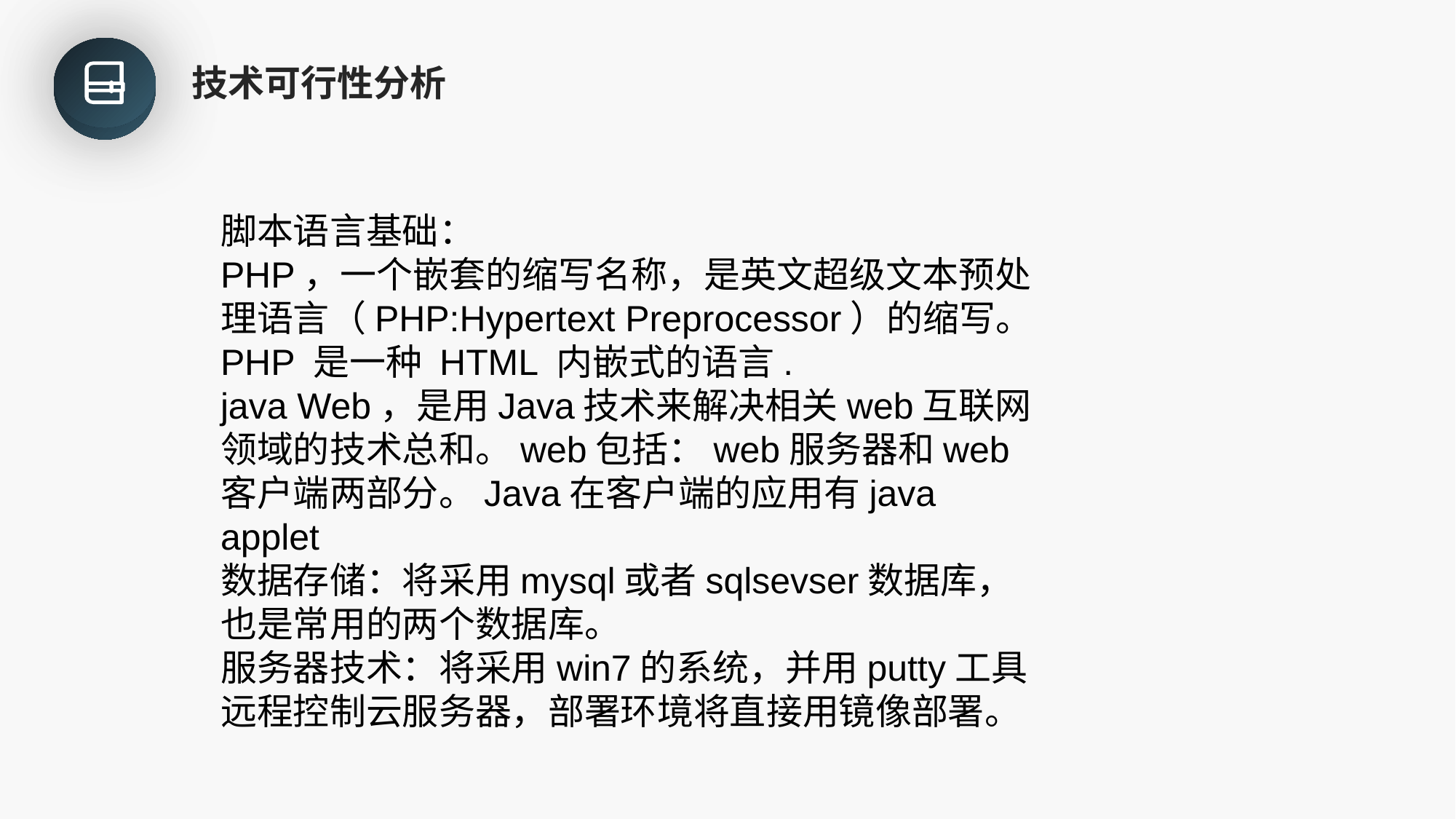

技术可行性分析
脚本语言基础：
PHP，一个嵌套的缩写名称，是英文超级文本预处理语言（PHP:Hypertext Preprocessor）的缩写。PHP 是一种 HTML 内嵌式的语言.
java Web，是用Java技术来解决相关web互联网领域的技术总和。web包括：web服务器和web客户端两部分。Java在客户端的应用有java applet
数据存储：将采用mysql或者sqlsevser数据库，也是常用的两个数据库。
服务器技术：将采用win7的系统，并用putty工具远程控制云服务器，部署环境将直接用镜像部署。